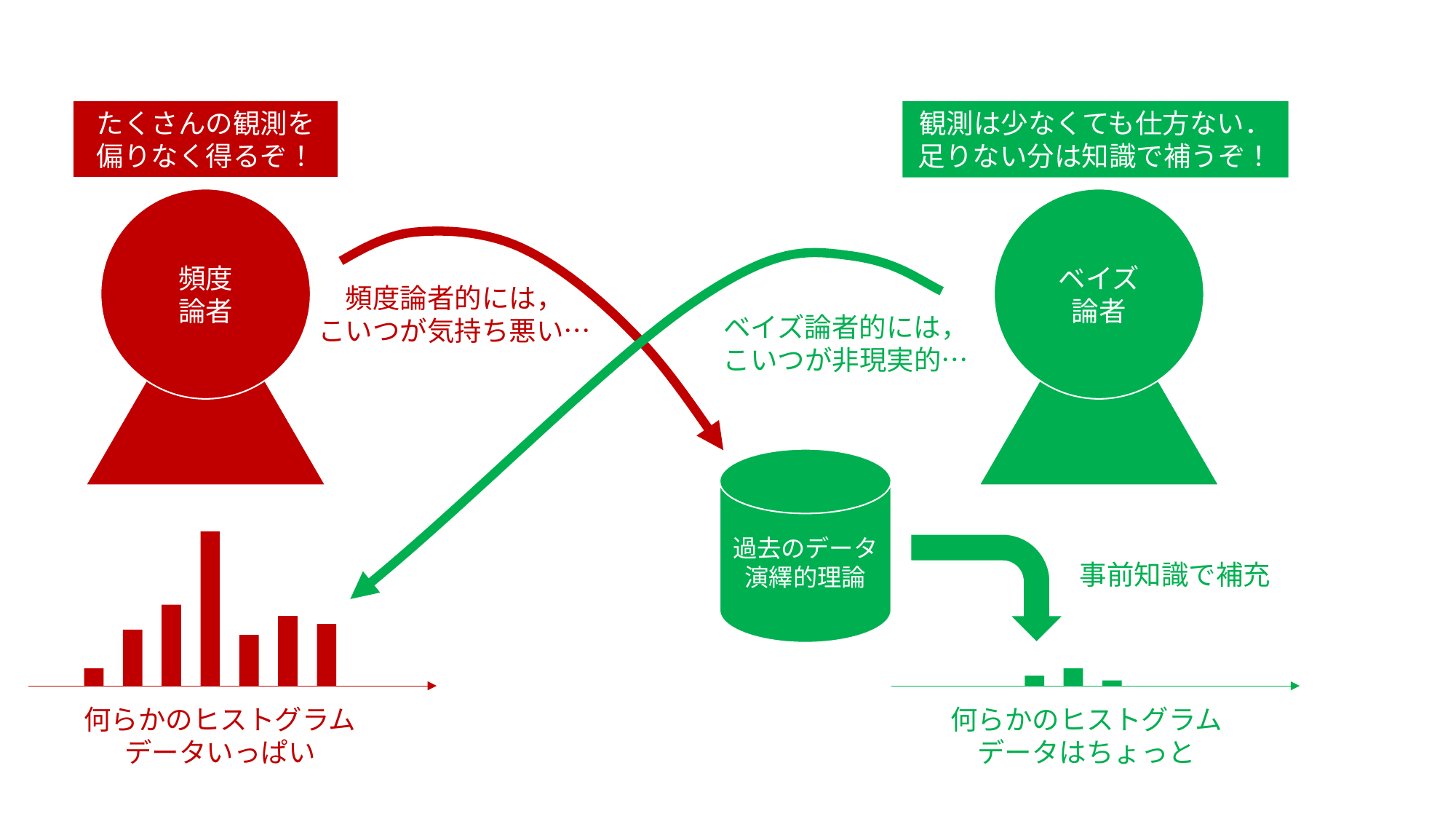

たくさんの観測を
偏りなく得るぞ！
観測は少なくても仕方ない．
足りない分は知識で補うぞ！
頻度
論者

ベイズ
論者

頻度論者的には，
こいつが気持ち悪い…
ベイズ論者的には，
こいつが非現実的…
過去のデータ
演繹的理論

事前知識で補充

何らかのヒストグラム
データいっぱい
何らかのヒストグラム
データはちょっと